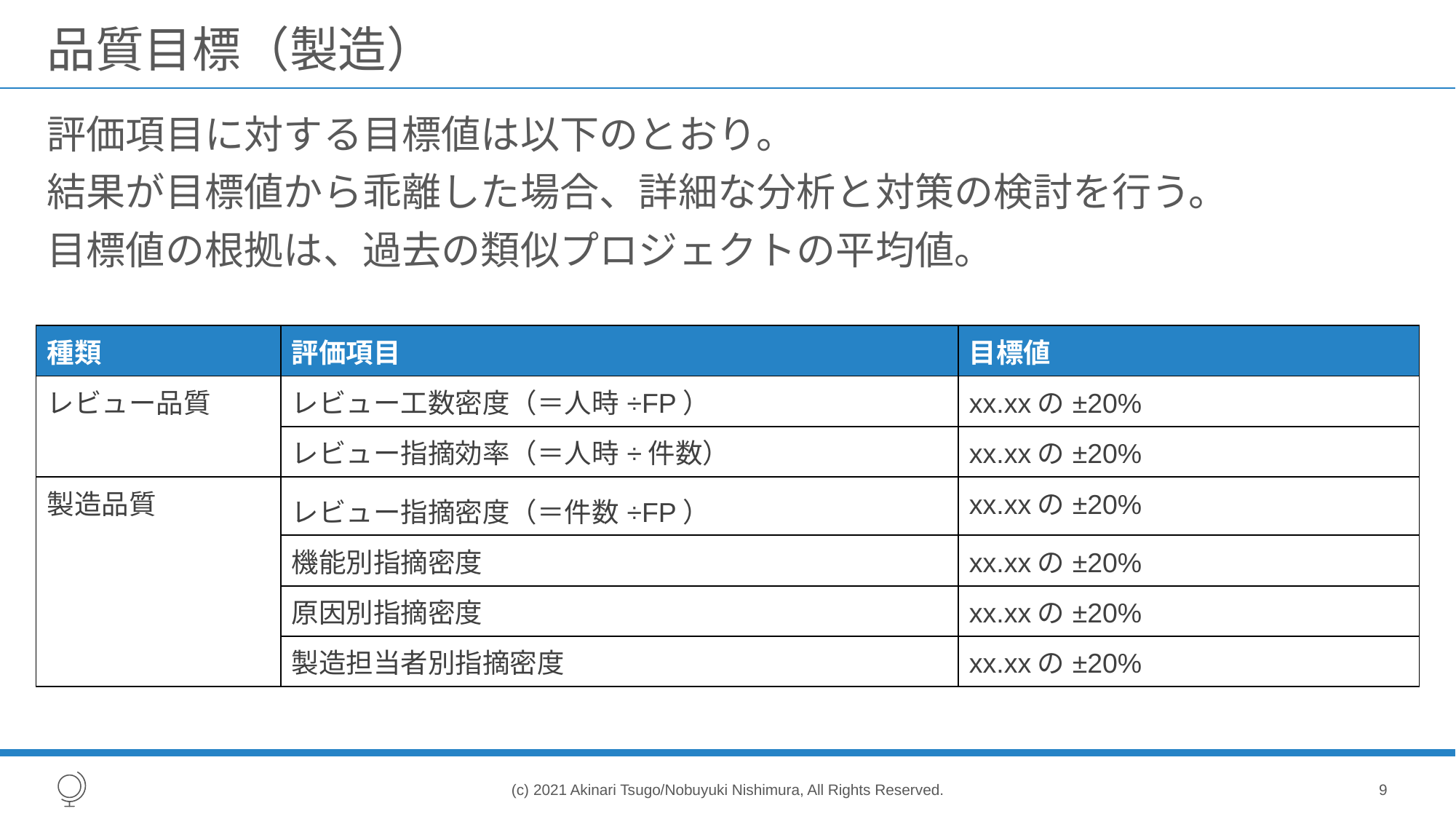

# 品質目標（製造）
評価項目に対する目標値は以下のとおり。
結果が目標値から乖離した場合、詳細な分析と対策の検討を行う。
目標値の根拠は、過去の類似プロジェクトの平均値。
| 種類 | 評価項目 | 目標値 |
| --- | --- | --- |
| レビュー品質 | レビュー工数密度（＝人時÷FP） | xx.xxの±20% |
|  | レビュー指摘効率（＝人時÷件数） | xx.xxの±20% |
| 製造品質 | レビュー指摘密度（＝件数÷FP） | xx.xxの±20% |
|  | 機能別指摘密度 | xx.xxの±20% |
|  | 原因別指摘密度 | xx.xxの±20% |
|  | 製造担当者別指摘密度 | xx.xxの±20% |